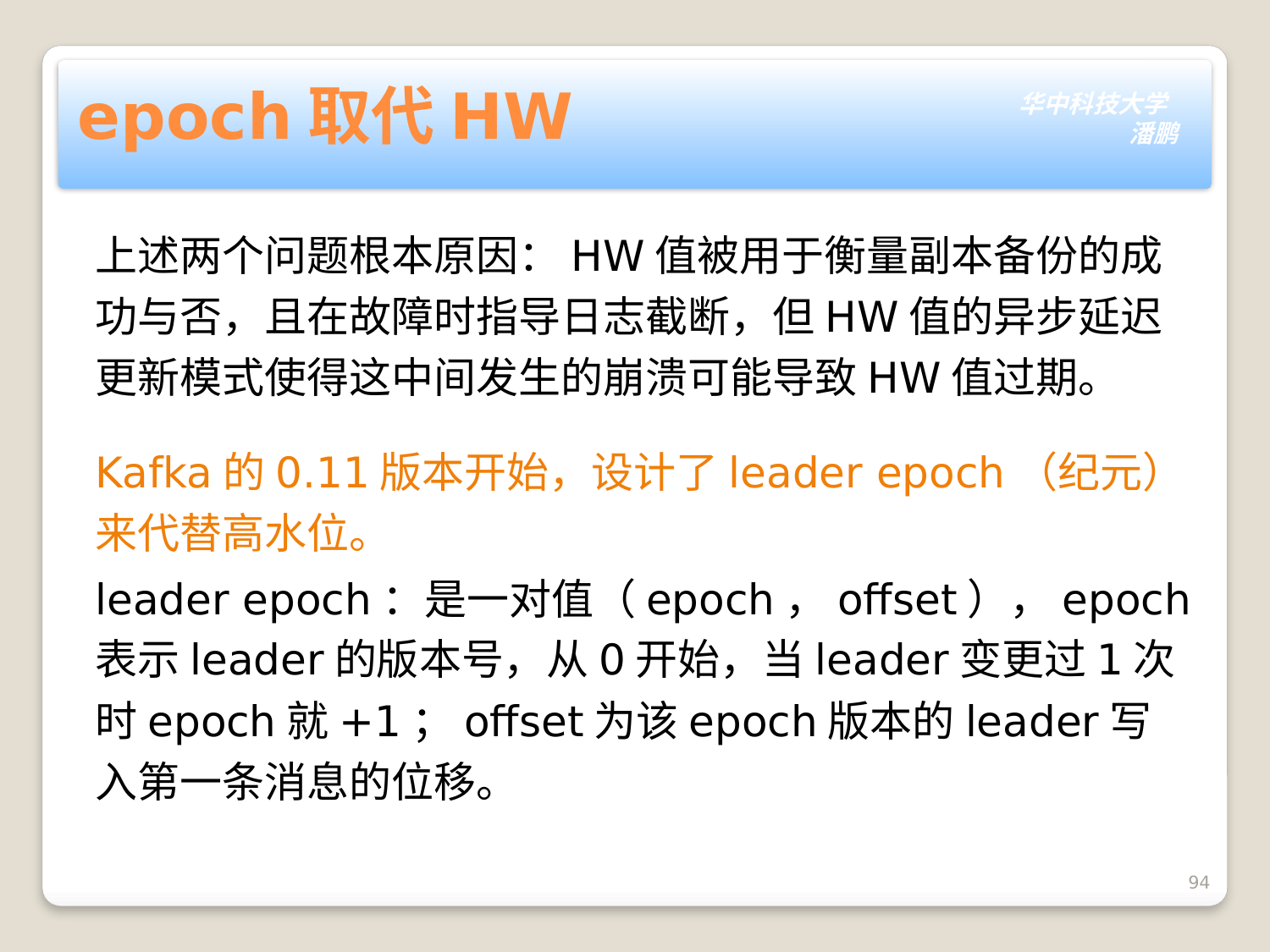

# epoch取代HW
上述两个问题根本原因：HW值被用于衡量副本备份的成功与否，且在故障时指导日志截断，但HW值的异步延迟更新模式使得这中间发生的崩溃可能导致HW值过期。

Kafka的0.11版本开始，设计了leader epoch（纪元）来代替高水位。
leader epoch：是一对值（epoch，offset），epoch表示leader的版本号，从0开始，当leader变更过1次时epoch就+1；offset为该epoch版本的leader写入第一条消息的位移。
94